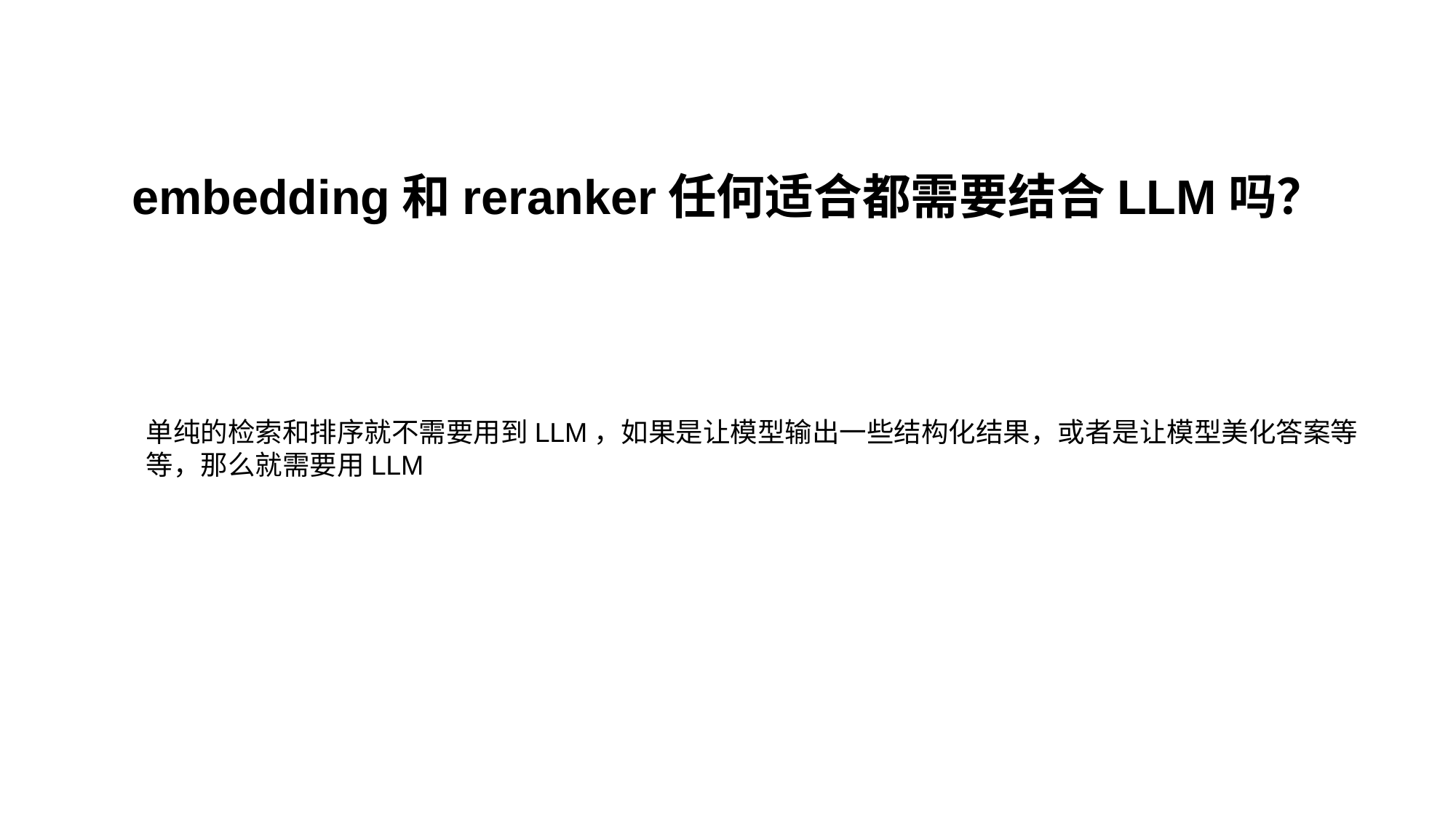

embedding和reranker任何适合都需要结合LLM吗？
单纯的检索和排序就不需要用到LLM，如果是让模型输出一些结构化结果，或者是让模型美化答案等等，那么就需要用LLM